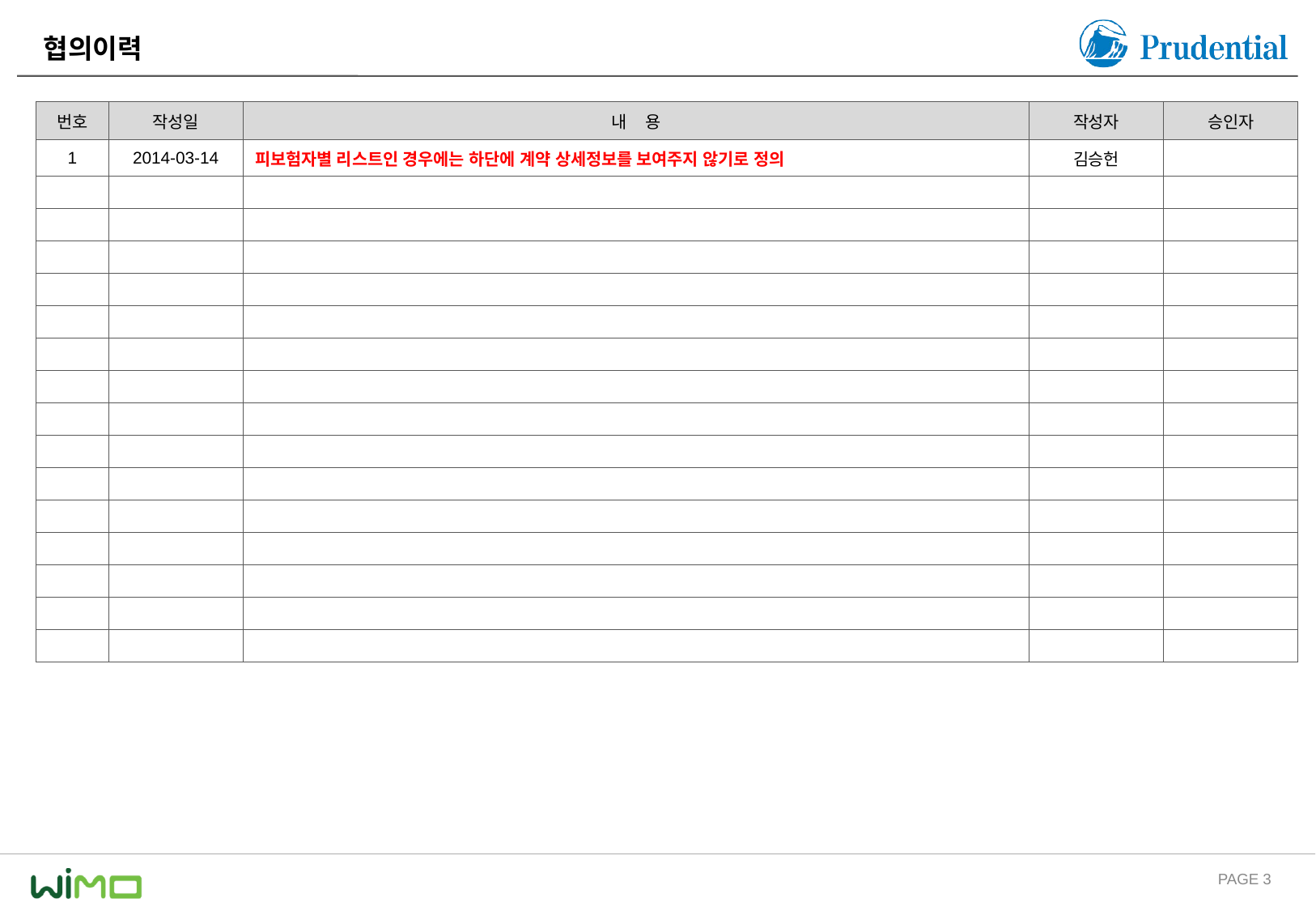

# 협의이력
| 번호 | 작성일 | 내 용 | 작성자 | 승인자 |
| --- | --- | --- | --- | --- |
| 1 | 2014-03-14 | 피보험자별 리스트인 경우에는 하단에 계약 상세정보를 보여주지 않기로 정의 | 김승헌 |  |
|  |  |  |  |  |
|  |  |  |  |  |
|  |  |  |  |  |
|  |  |  |  |  |
|  |  |  |  |  |
|  |  |  |  |  |
|  |  |  |  |  |
|  |  |  |  |  |
|  |  |  |  |  |
|  |  |  |  |  |
|  |  |  |  |  |
|  |  |  |  |  |
|  |  |  |  |  |
|  |  |  |  |  |
|  |  |  |  |  |
PAGE 3